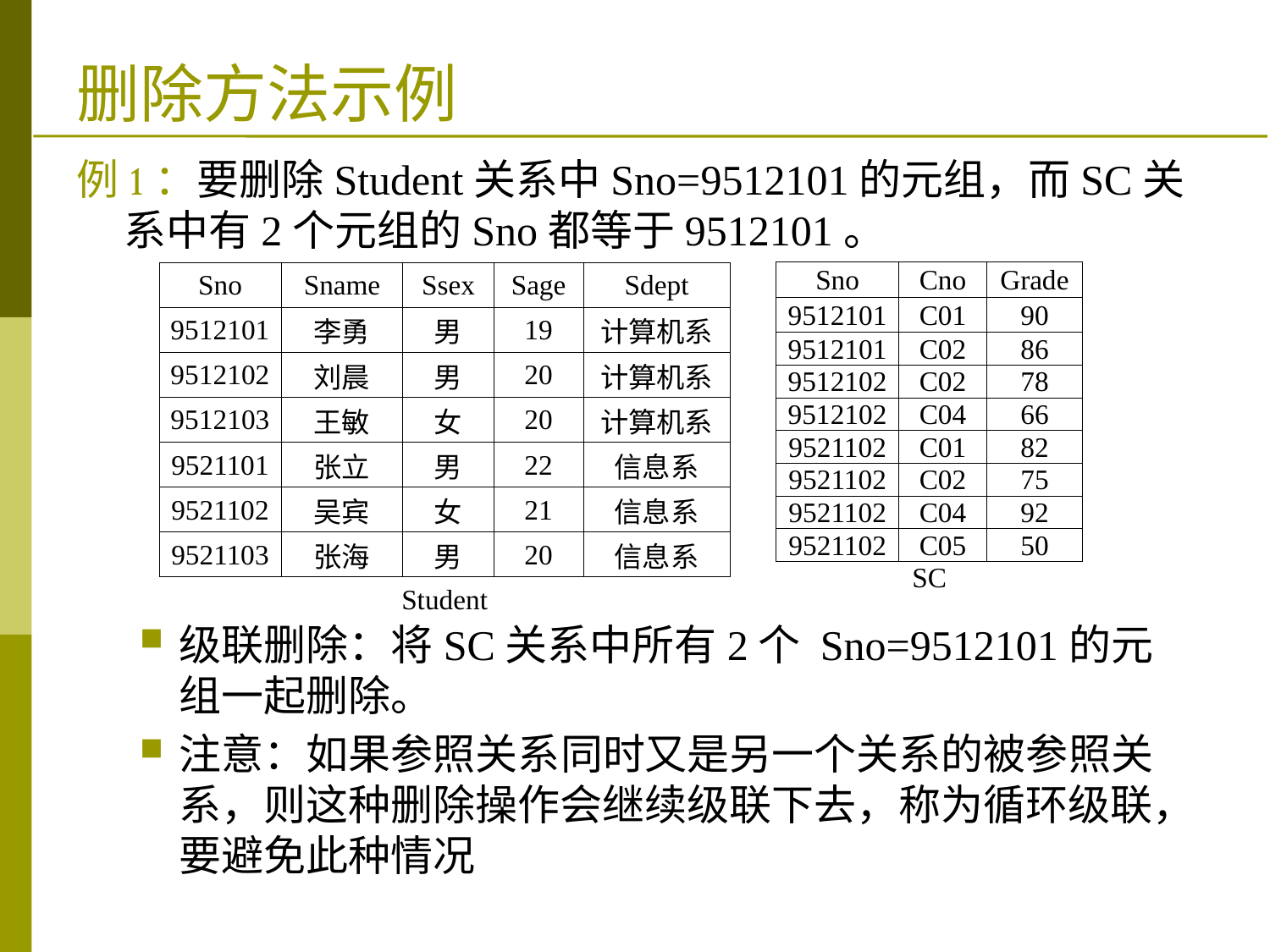

# 删除方法示例
例1：要删除Student关系中Sno=9512101的元组，而SC关系中有2个元组的Sno都等于9512101。

级联删除：将SC关系中所有2个 Sno=9512101的元组一起删除。
注意：如果参照关系同时又是另一个关系的被参照关系，则这种删除操作会继续级联下去，称为循环级联，要避免此种情况

| Sno | Cno | Grade |
| --- | --- | --- |
| 9512101 | C01 | 90 |
| 9512101 | C02 | 86 |
| 9512102 | C02 | 78 |
| 9512102 | C04 | 66 |
| 9521102 | C01 | 82 |
| 9521102 | C02 | 75 |
| 9521102 | C04 | 92 |
| 9521102 | C05 | 50 |
| SC |  |  |
| Sno | Sname | Ssex | Sage | Sdept |
| --- | --- | --- | --- | --- |
| 9512101 | 李勇 | 男 | 19 | 计算机系 |
| 9512102 | 刘晨 | 男 | 20 | 计算机系 |
| 9512103 | 王敏 | 女 | 20 | 计算机系 |
| 9521101 | 张立 | 男 | 22 | 信息系 |
| 9521102 | 吴宾 | 女 | 21 | 信息系 |
| 9521103 | 张海 | 男 | 20 | 信息系 |
| Student |  |  |  |  |